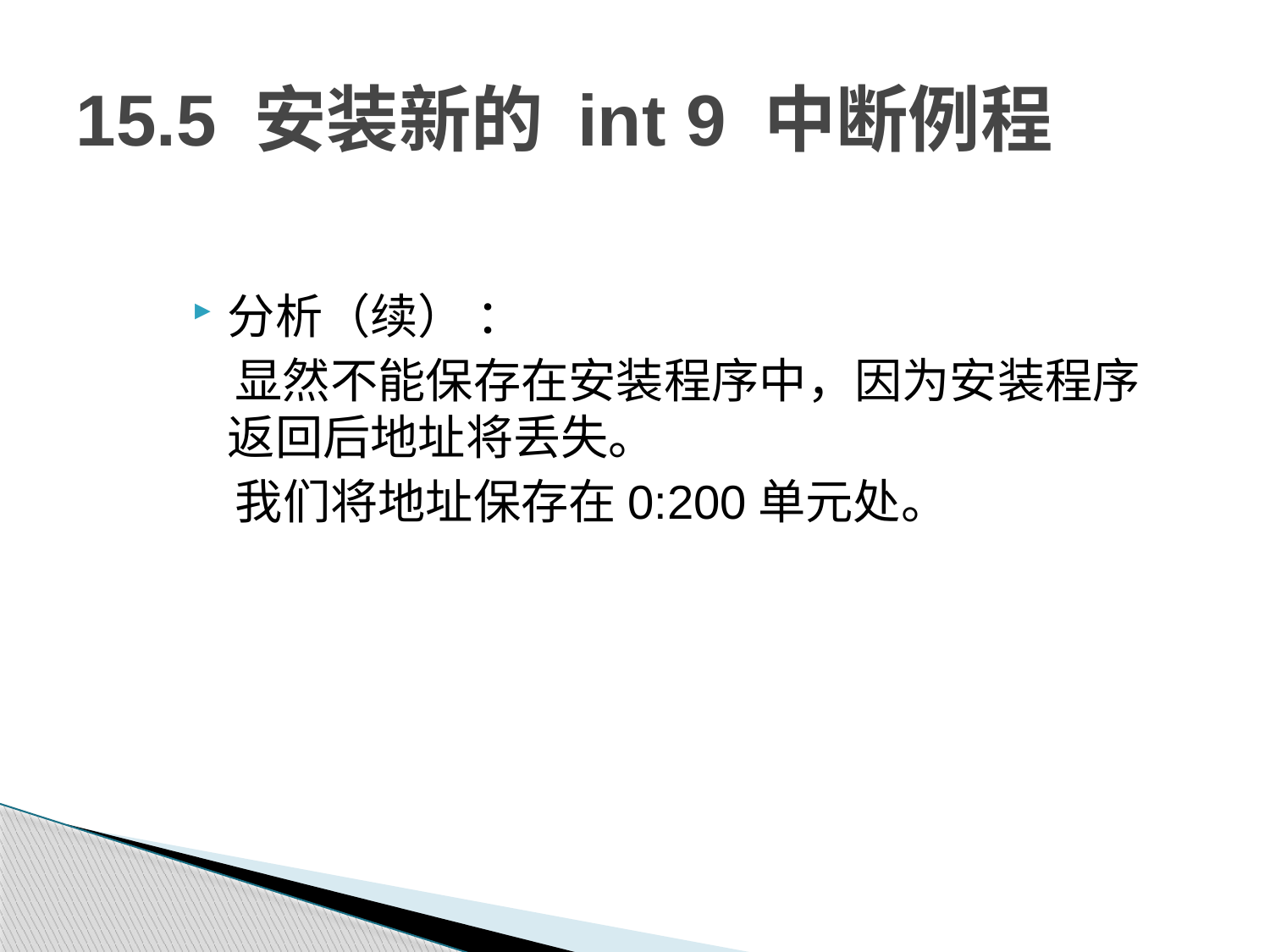

# 15.5 安装新的 int 9 中断例程
分析（续） ：
   显然不能保存在安装程序中，因为安装程序返回后地址将丢失。
   我们将地址保存在0:200单元处。